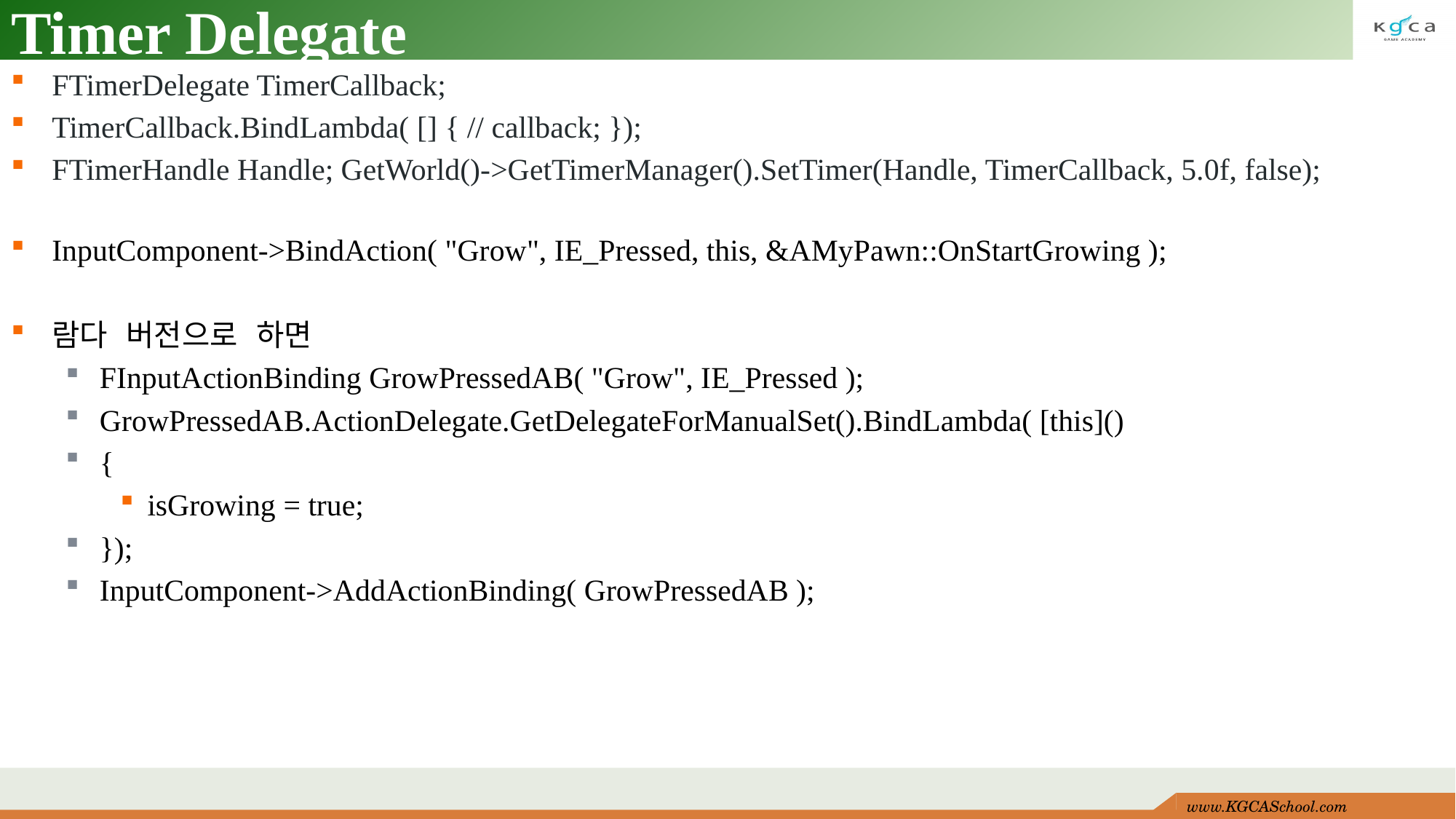

# Timer Delegate
FTimerDelegate TimerCallback;
TimerCallback.BindLambda( [] { // callback; });
FTimerHandle Handle; GetWorld()->GetTimerManager().SetTimer(Handle, TimerCallback, 5.0f, false);

InputComponent->BindAction( "Grow", IE_Pressed, this, &AMyPawn::OnStartGrowing );

람다 버전으로 하면
FInputActionBinding GrowPressedAB( "Grow", IE_Pressed );
GrowPressedAB.ActionDelegate.GetDelegateForManualSet().BindLambda( [this]()
{
isGrowing = true;
});
InputComponent->AddActionBinding( GrowPressedAB );